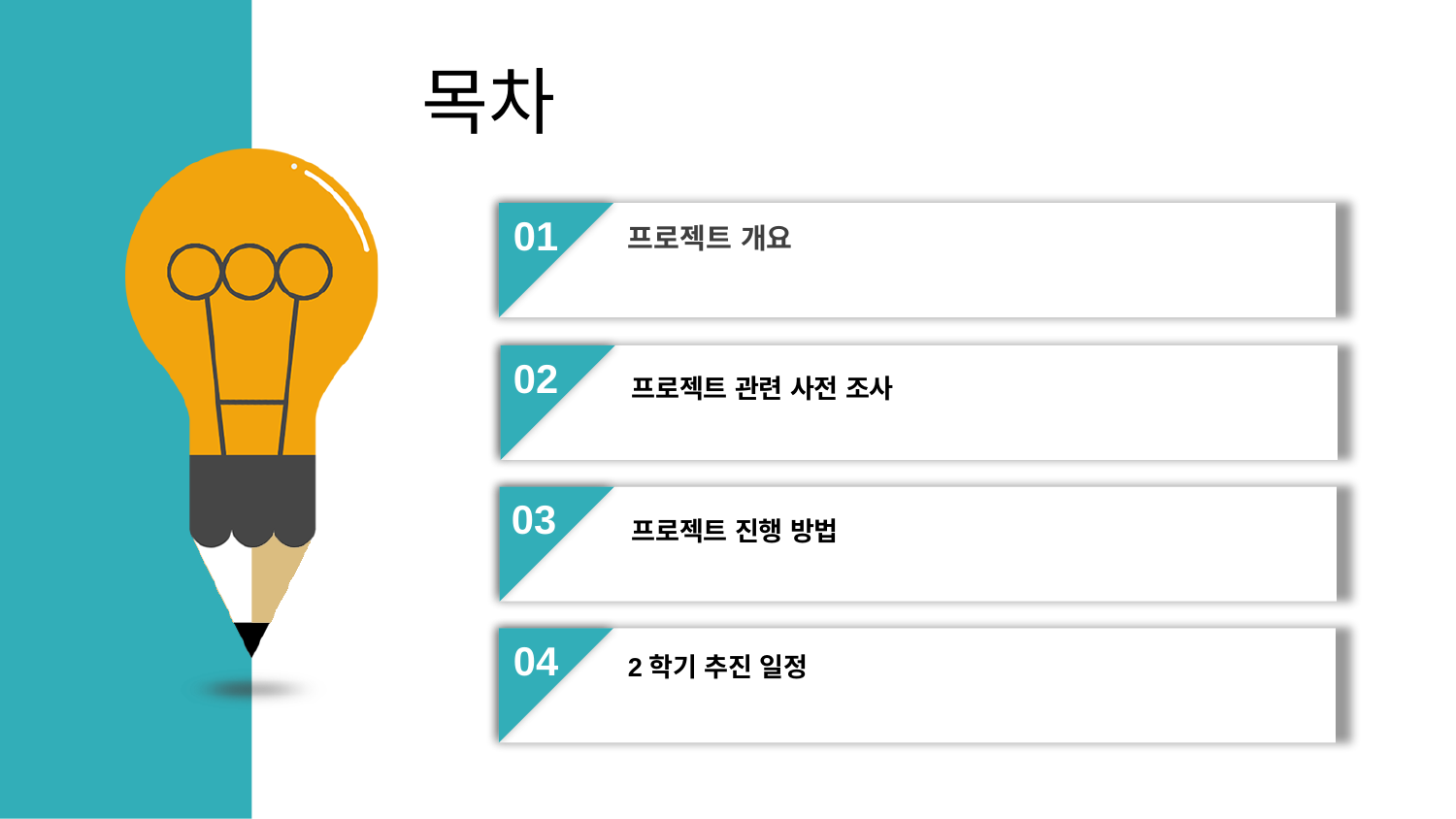

목차

01

프로젝트 개요
02

프로젝트 관련 사전 조사

03

프로젝트 진행 방법

04

2학기 추진 일정